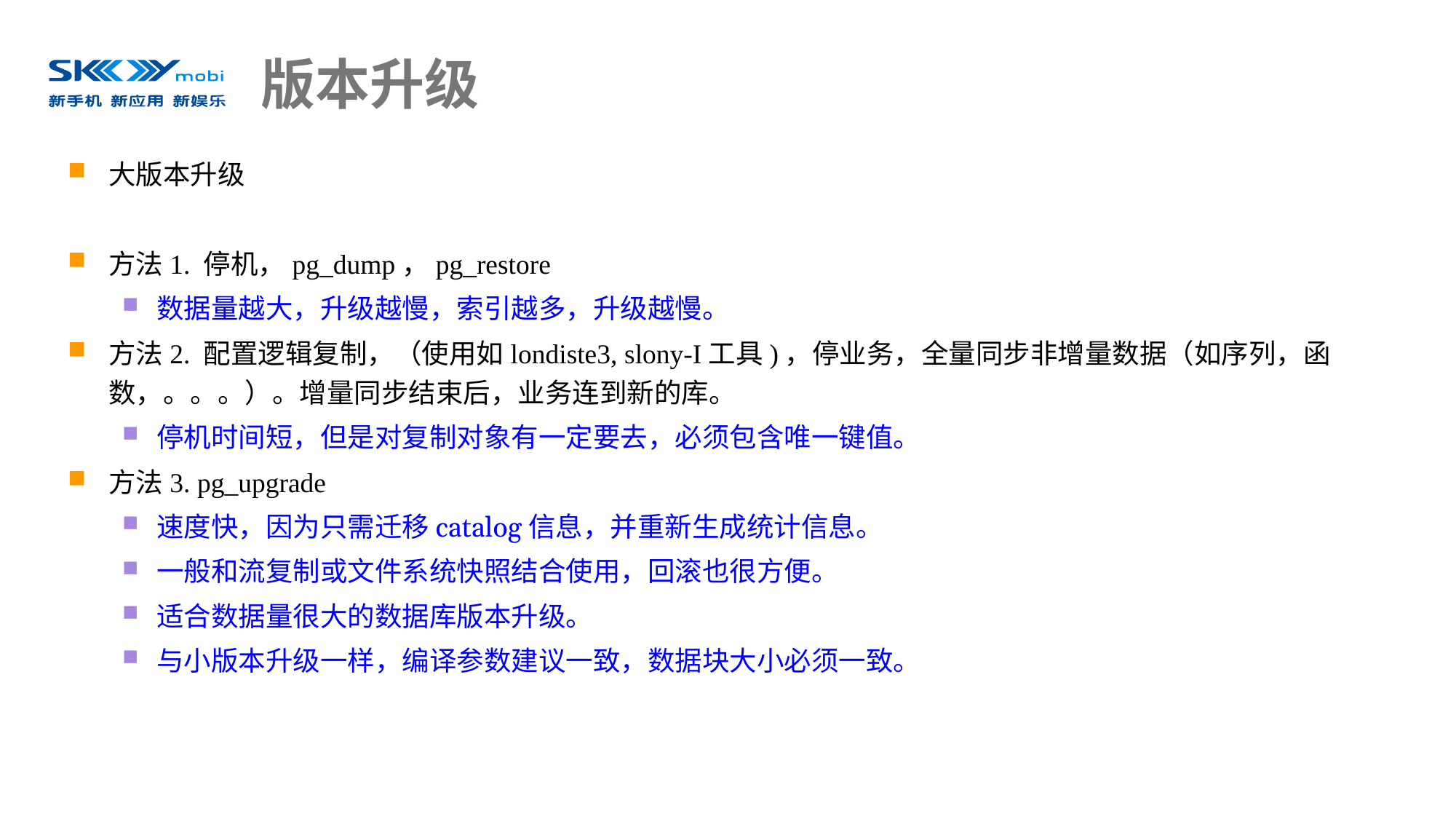

# 版本升级
大版本升级

方法1. 停机，pg_dump，pg_restore
数据量越大，升级越慢，索引越多，升级越慢。
方法2. 配置逻辑复制，（使用如londiste3, slony-I工具)，停业务，全量同步非增量数据（如序列，函数，。。。）。增量同步结束后，业务连到新的库。
停机时间短，但是对复制对象有一定要去，必须包含唯一键值。
方法3. pg_upgrade
速度快，因为只需迁移catalog信息，并重新生成统计信息。
一般和流复制或文件系统快照结合使用，回滚也很方便。
适合数据量很大的数据库版本升级。
与小版本升级一样，编译参数建议一致，数据块大小必须一致。